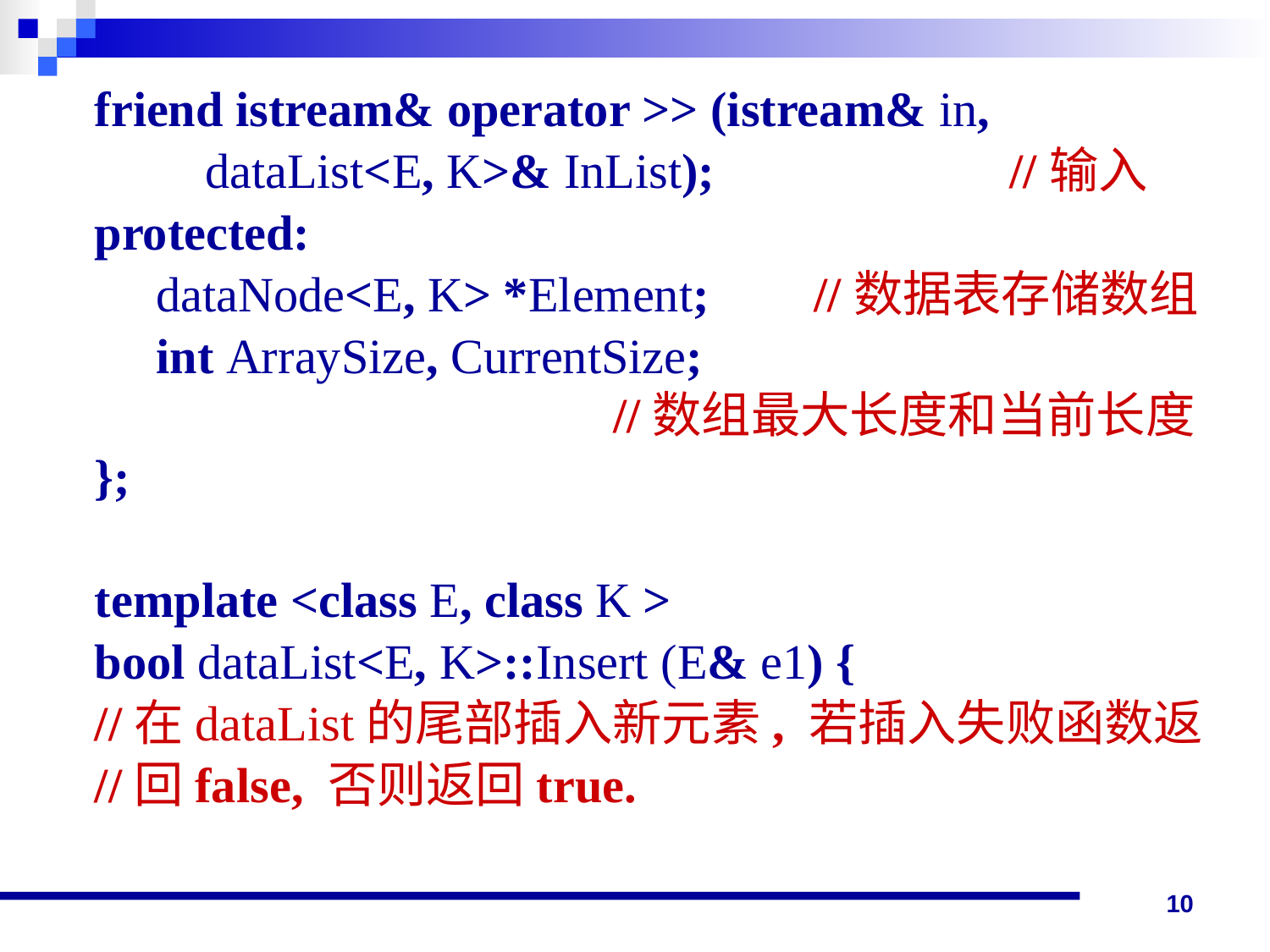

friend istream& operator >> (istream& in,
         dataList<E, K>& InList);                        //输入
protected:
     dataNode<E, K> *Element;	   //数据表存储数组
     int ArraySize, CurrentSize;					                            //数组最大长度和当前长度
};

template <class E, class K >
bool dataList<E, K>::Insert (E& e1) {
//在dataList的尾部插入新元素, 若插入失败函数返
//回false, 否则返回true.
10